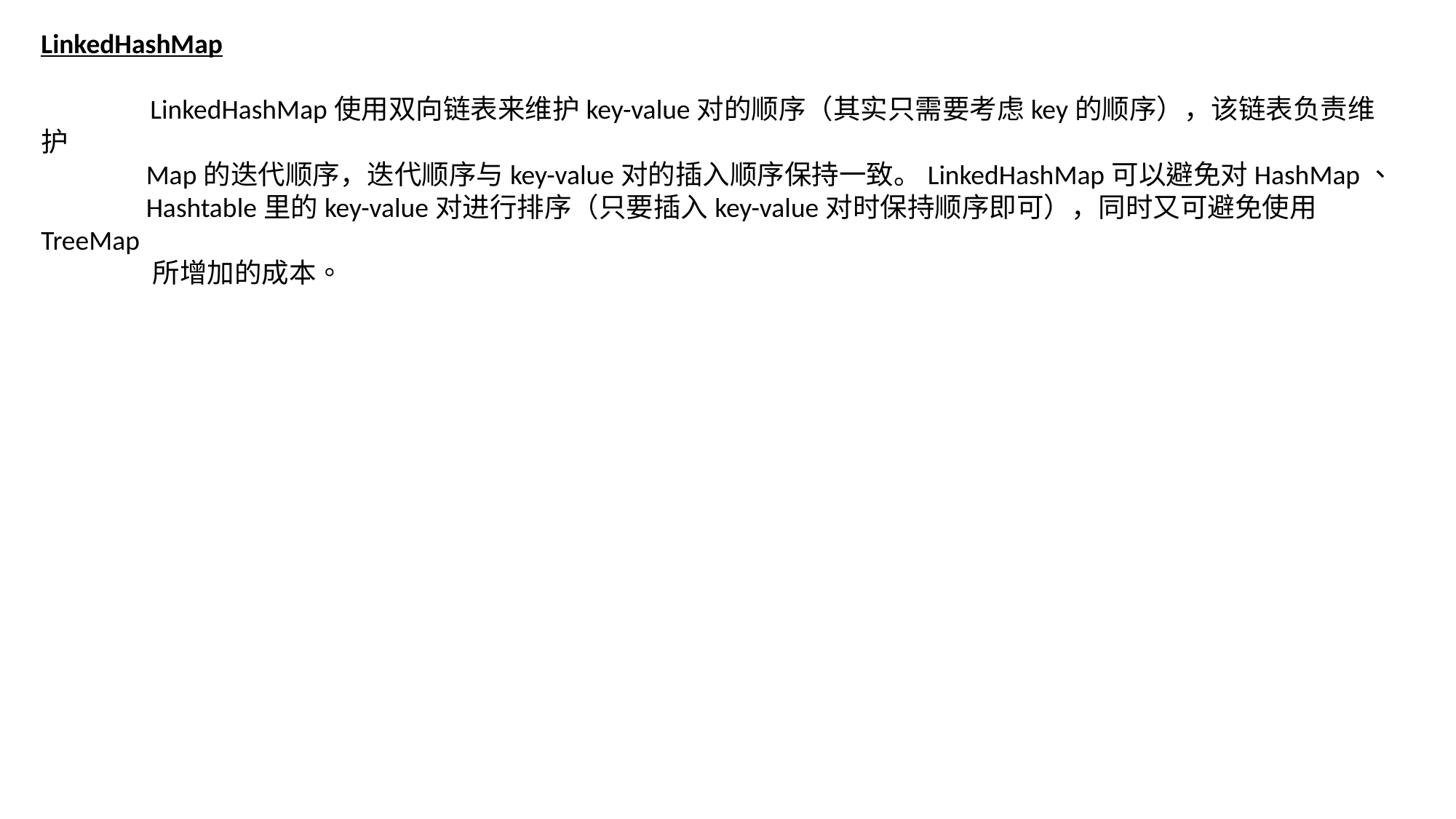

LinkedHashMap

	LinkedHashMap使用双向链表来维护key-value对的顺序（其实只需要考虑key的顺序），该链表负责维护
                 Map的迭代顺序，迭代顺序与key-value对的插入顺序保持一致。LinkedHashMap可以避免对HashMap、
                 Hashtable里的key-value对进行排序（只要插入key-value对时保持顺序即可），同时又可避免使用TreeMap
                 所增加的成本。